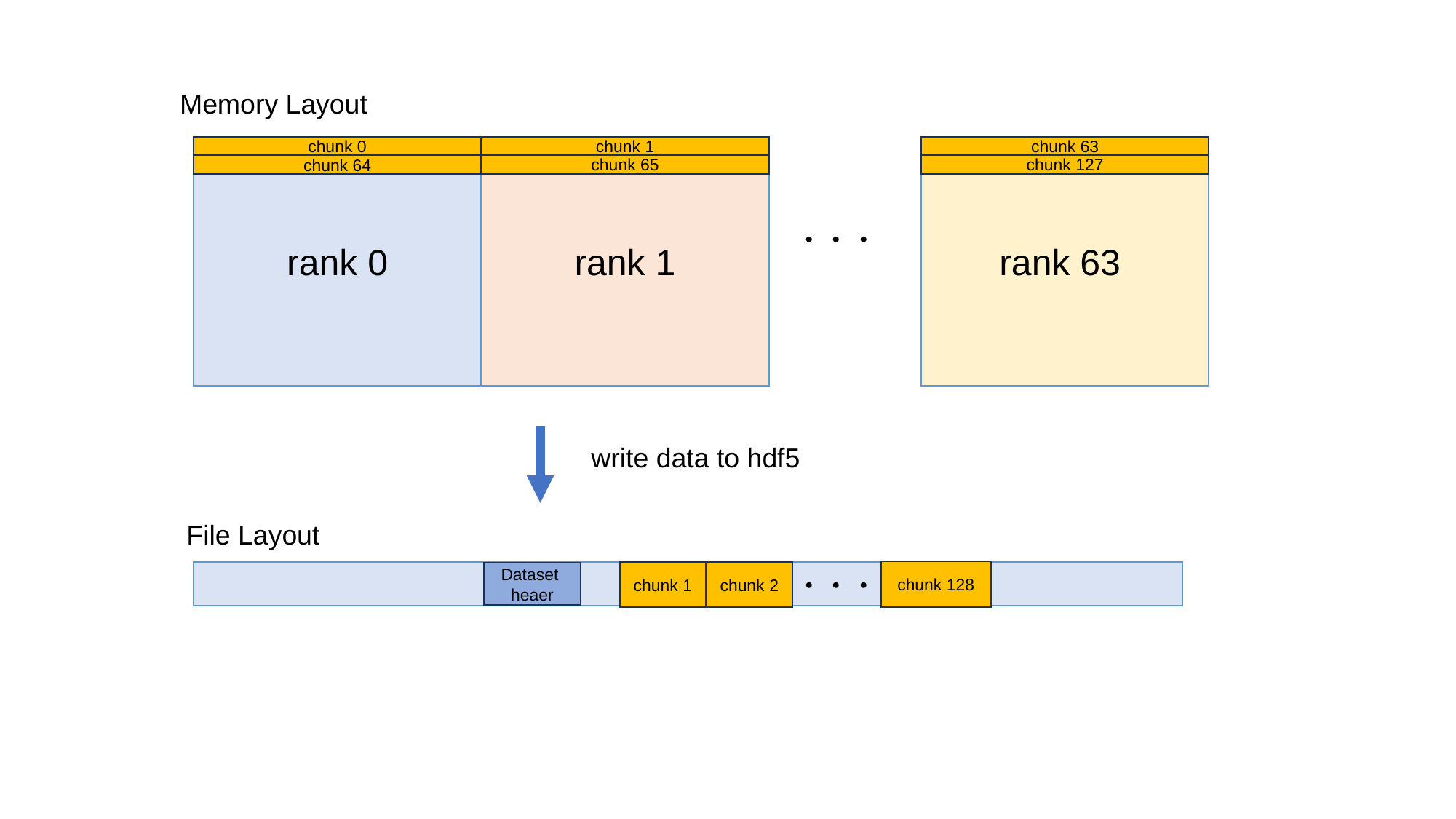

Memory Layout
rank 0
rank 1
rank 63
chunk 0
chunk 1
chunk 63
chunk 65
chunk 127
chunk 64
・・・
write data to hdf5
File Layout
chunk 128

chunk 2
chunk 1
・・・
Dataset
heaer